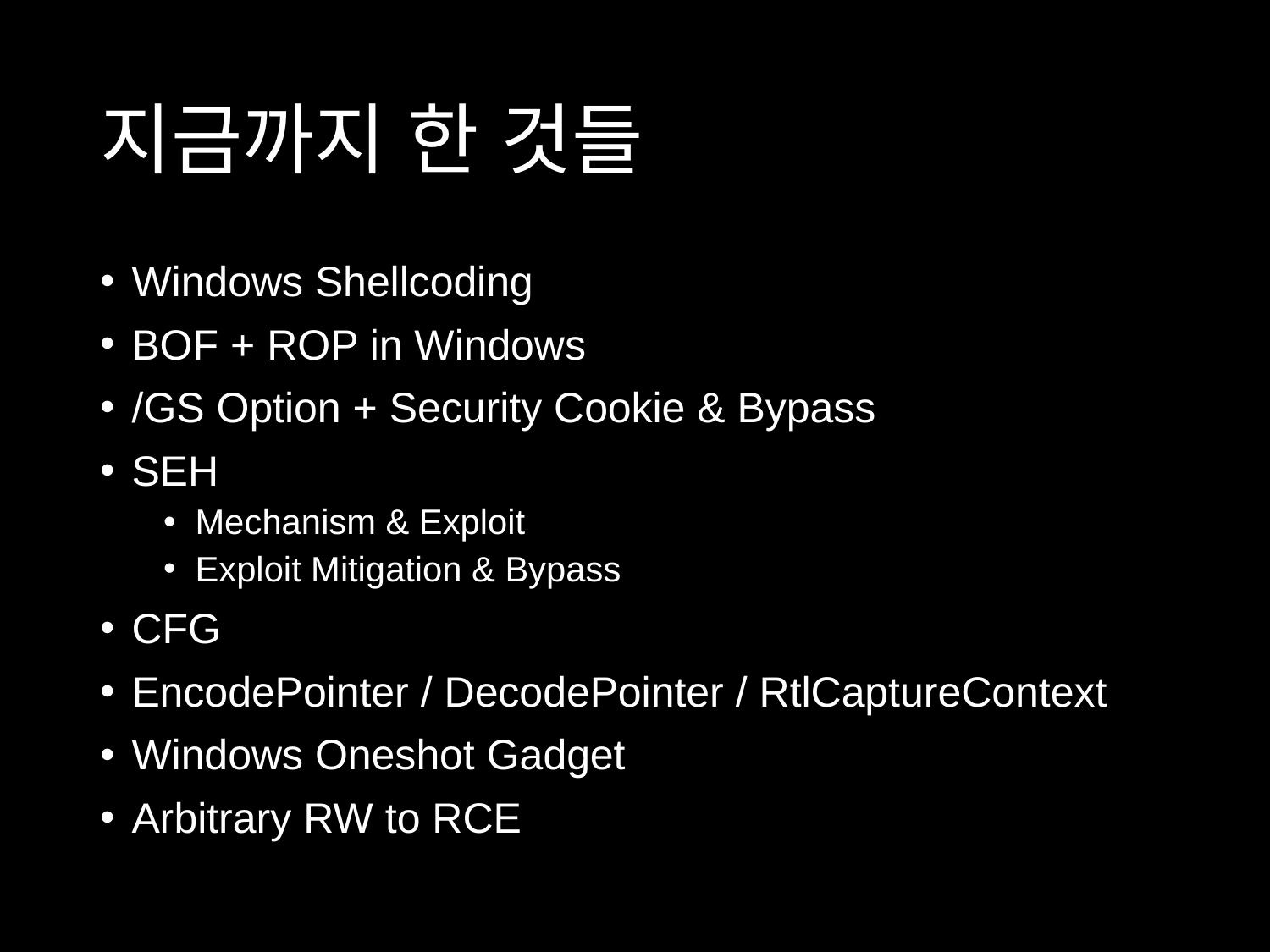

# 지금까지 한 것들
Windows Shellcoding
BOF + ROP in Windows
/GS Option + Security Cookie & Bypass
SEH
Mechanism & Exploit
Exploit Mitigation & Bypass
CFG
EncodePointer / DecodePointer / RtlCaptureContext
Windows Oneshot Gadget
Arbitrary RW to RCE